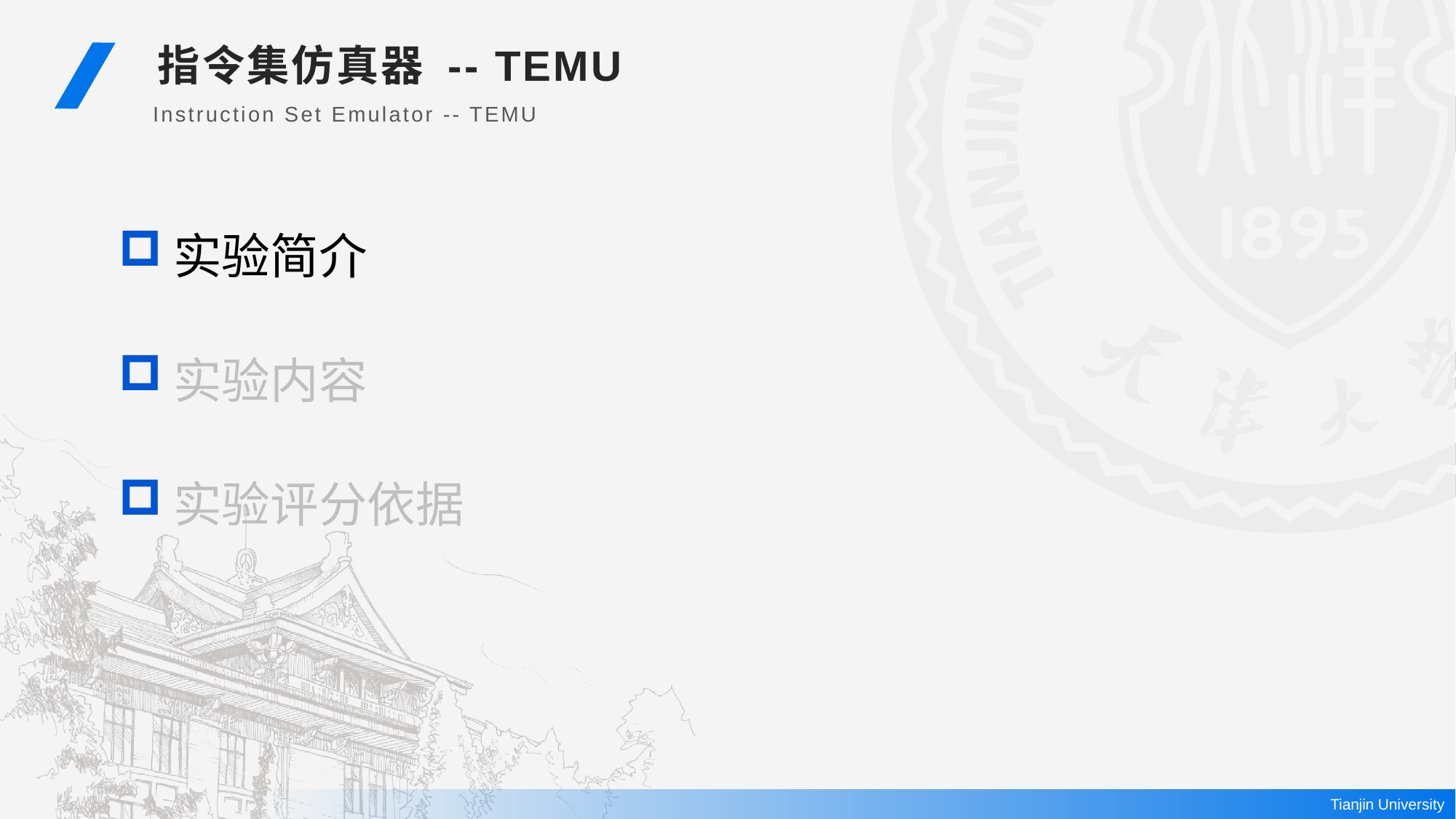

指令集仿真器 -- TEMU
Instruction Set Emulator -- TEMU
实验简介
实验内容
实验评分依据